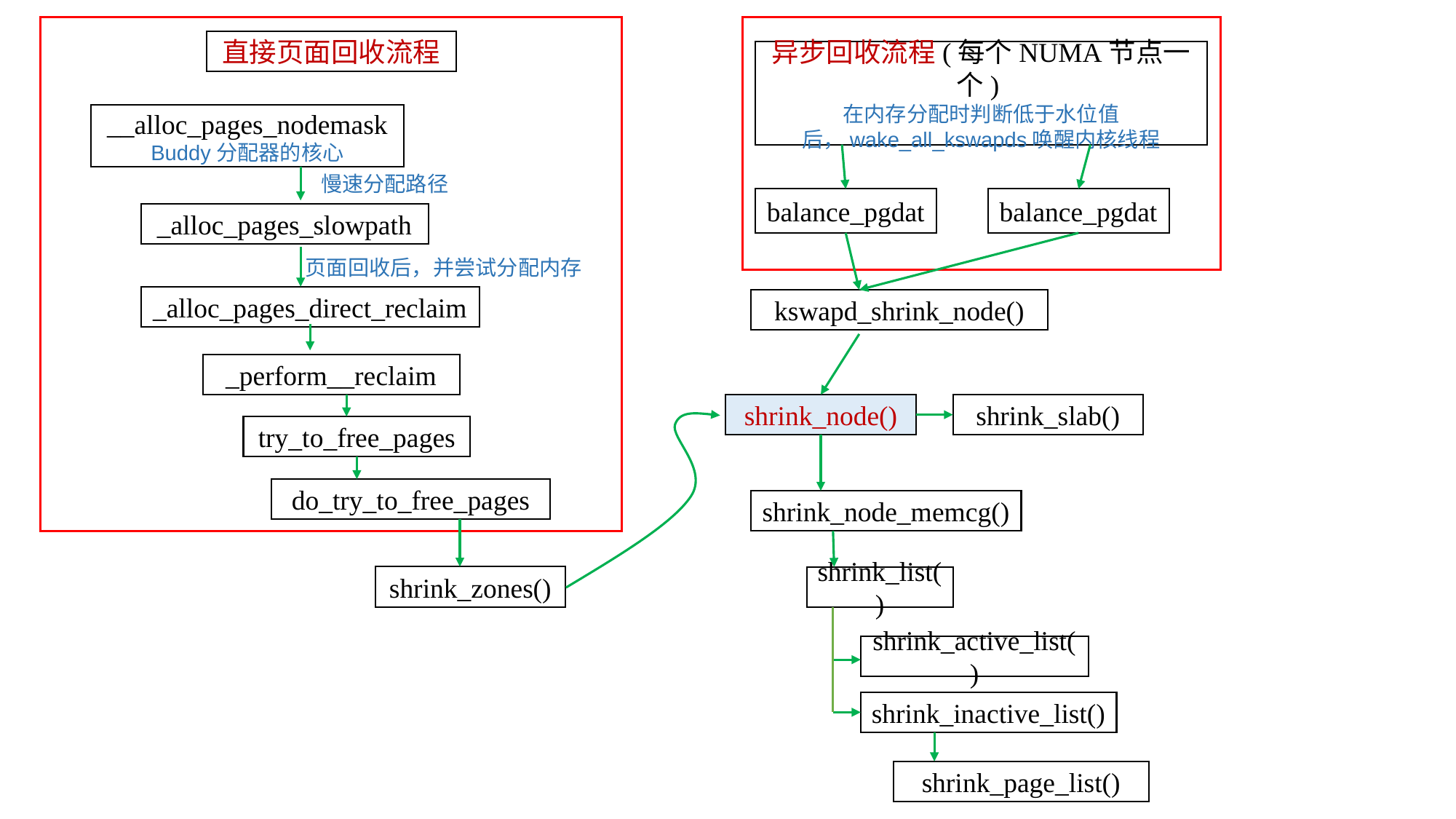

直接页面回收流程
异步回收流程(每个NUMA节点一个)
在内存分配时判断低于水位值后，wake_all_kswapds唤醒内核线程
__alloc_pages_nodemask
Buddy分配器的核心
慢速分配路径
balance_pgdat
balance_pgdat
_alloc_pages_slowpath
页面回收后，并尝试分配内存
_alloc_pages_direct_reclaim
kswapd_shrink_node()
_perform__reclaim
shrink_node()
shrink_slab()

try_to_free_pages
do_try_to_free_pages
shrink_node_memcg()
shrink_zones()
shrink_list()
shrink_active_list()
shrink_inactive_list()
shrink_page_list()